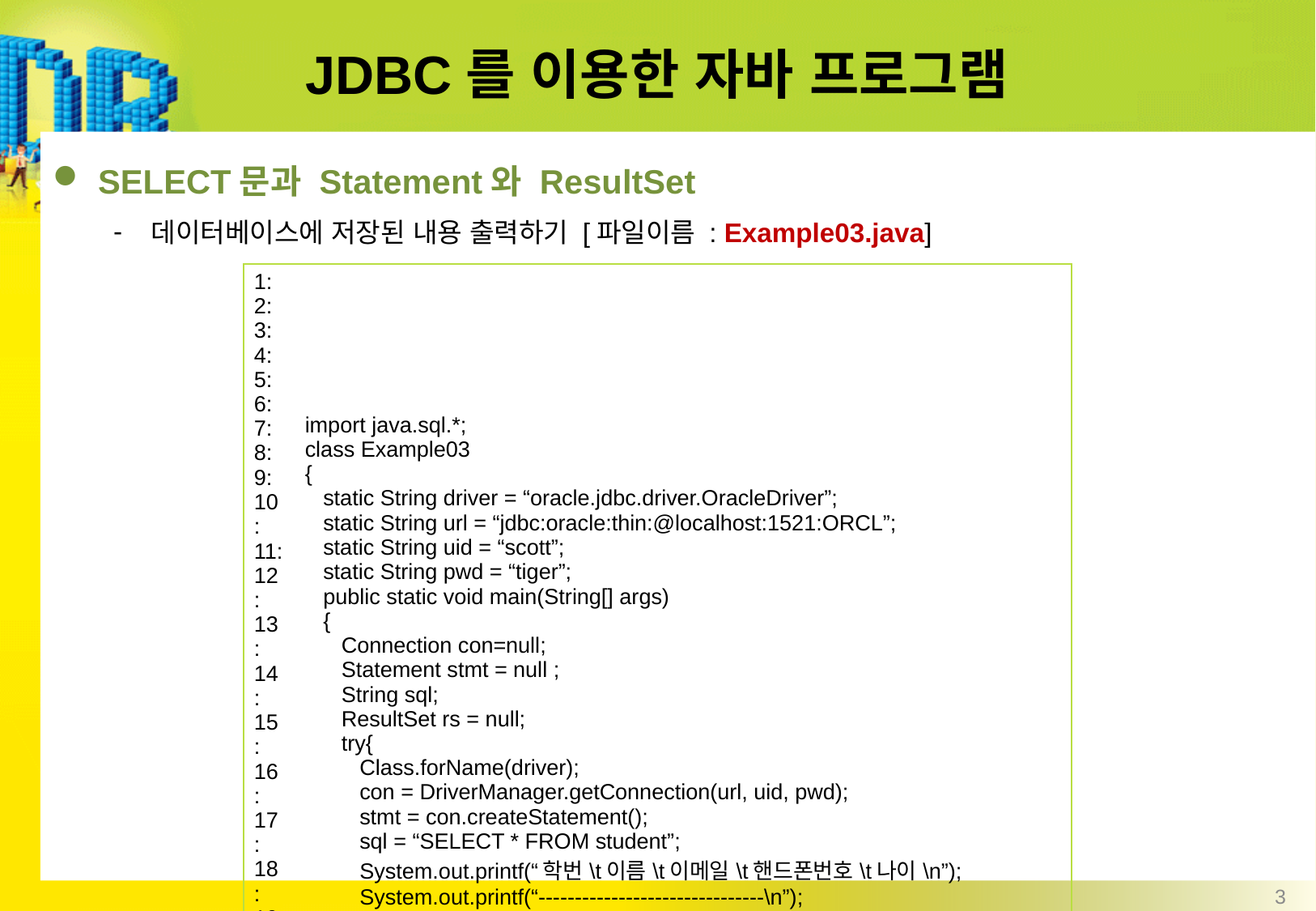

JDBC를 이용한 자바 프로그램
SELECT문과 Statement와 ResultSet
데이터베이스에 저장된 내용 출력하기 [파일이름 : Example03.java]
| 1: 2: 3: 4: 5: 6: 7: 8: 9: 10: 11: 12: 13: 14: 15: 16: 17: 18: 19: 20: 21: 22: | import java.sql.\*; class Example03 { static String driver = “oracle.jdbc.driver.OracleDriver”; static String url = “jdbc:oracle:thin:@localhost:1521:ORCL”; static String uid = “scott”; static String pwd = “tiger”; public static void main(String[] args) { Connection con=null; Statement stmt = null ; String sql; ResultSet rs = null; try{ Class.forName(driver); con = DriverManager.getConnection(url, uid, pwd); stmt = con.createStatement(); sql = “SELECT \* FROM student”; System.out.printf(“학번\t이름\t이메일\t핸드폰번호\t나이\n”); System.out.printf(“-------------------------------\n”); rs = stmt.executeQuery(sql); while( rs.next( ) ){ |
| --- | --- |
3